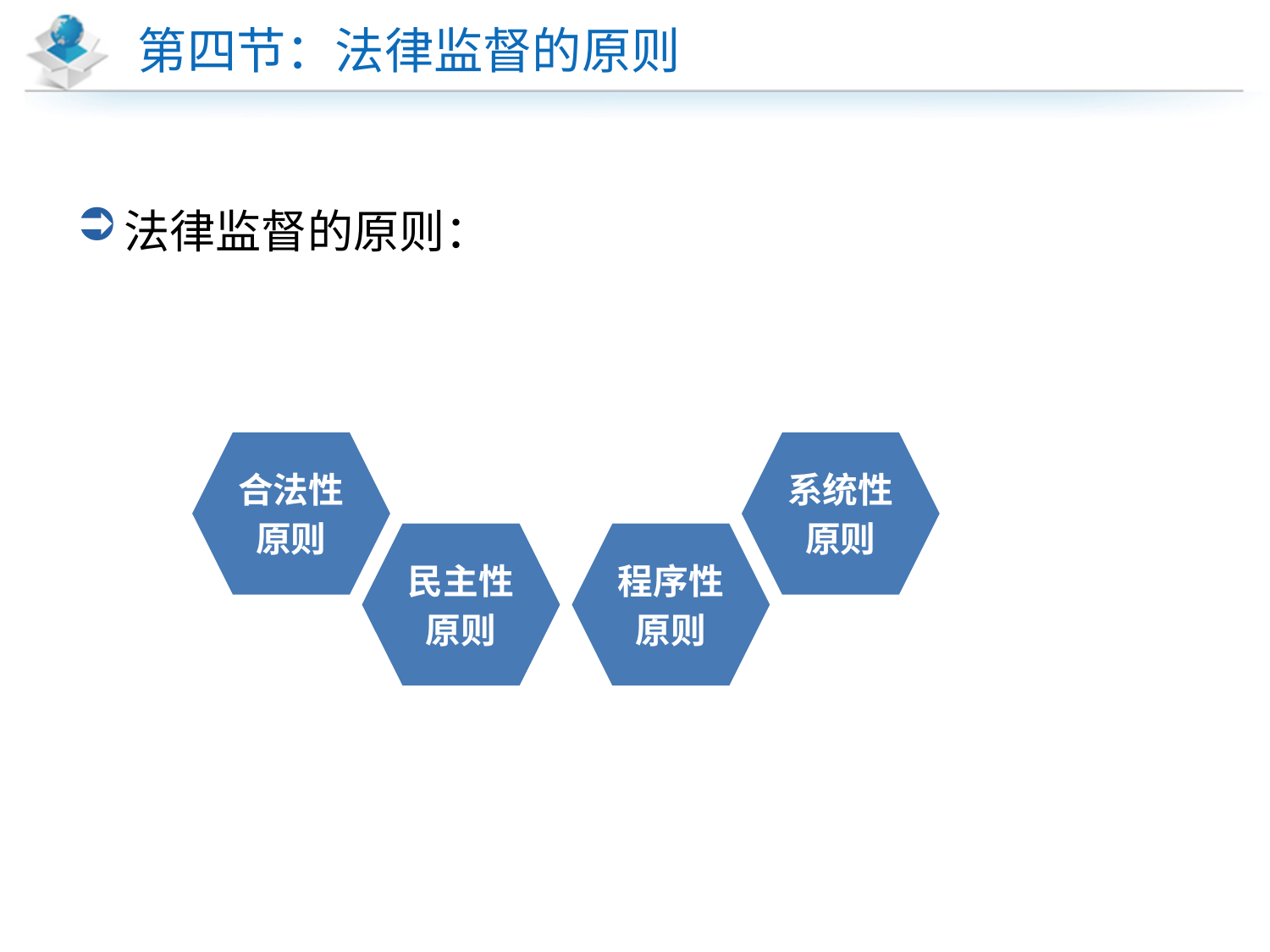

# 第四节：法律监督的原则
法律监督的原则：
合法性
原则
系统性
原则
民主性
原则
程序性
原则